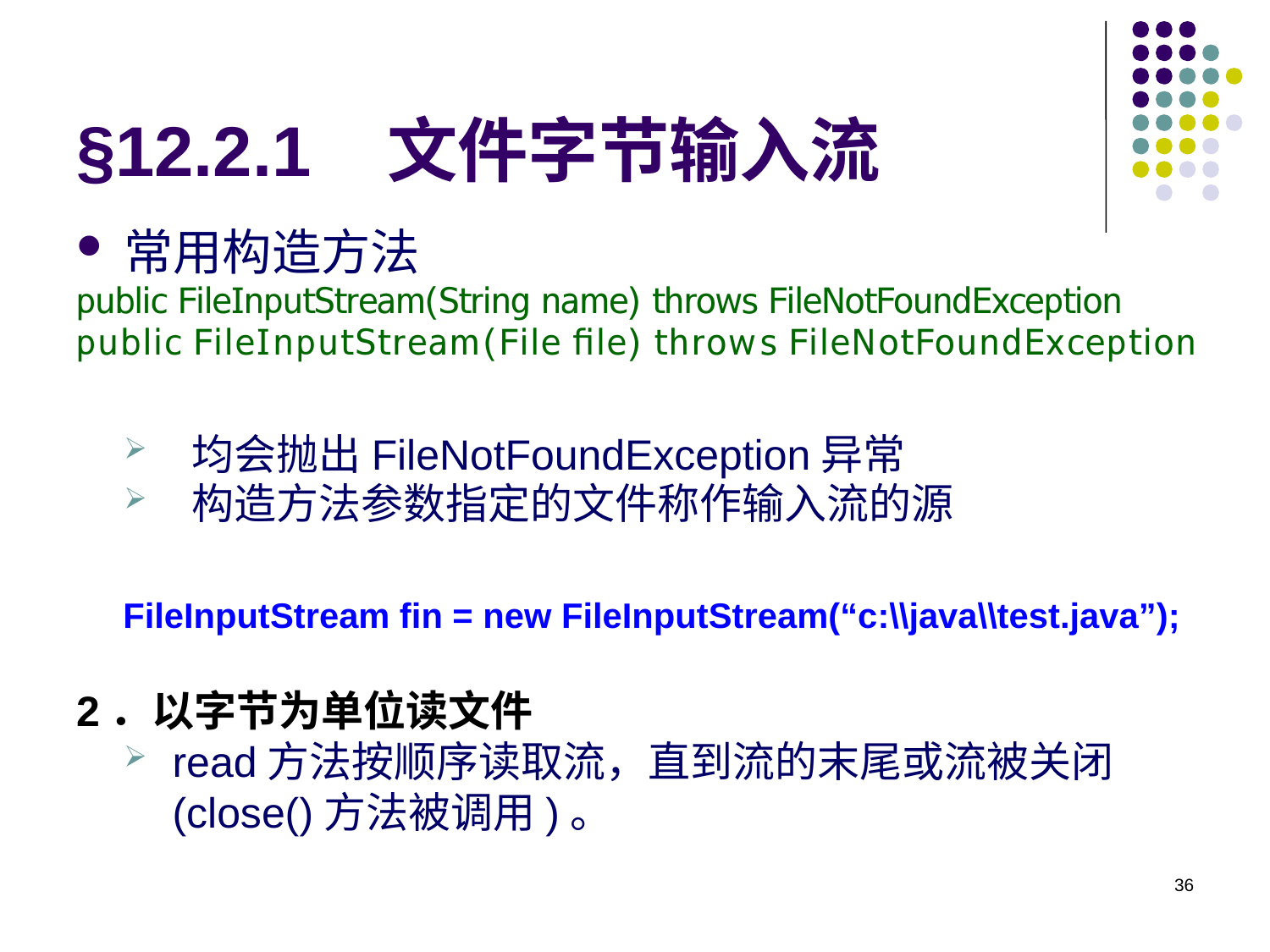

# §12.2.1   文件字节输入流
常用构造方法
public FileInputStream(String name) throws FileNotFoundException
public FileInputStream(File file) throws FileNotFoundException

 均会抛出FileNotFoundException异常
 构造方法参数指定的文件称作输入流的源

FileInputStream fin = new FileInputStream(“c:\\java\\test.java”);

2．以字节为单位读文件
read方法按顺序读取流，直到流的末尾或流被关闭(close()方法被调用)。

36